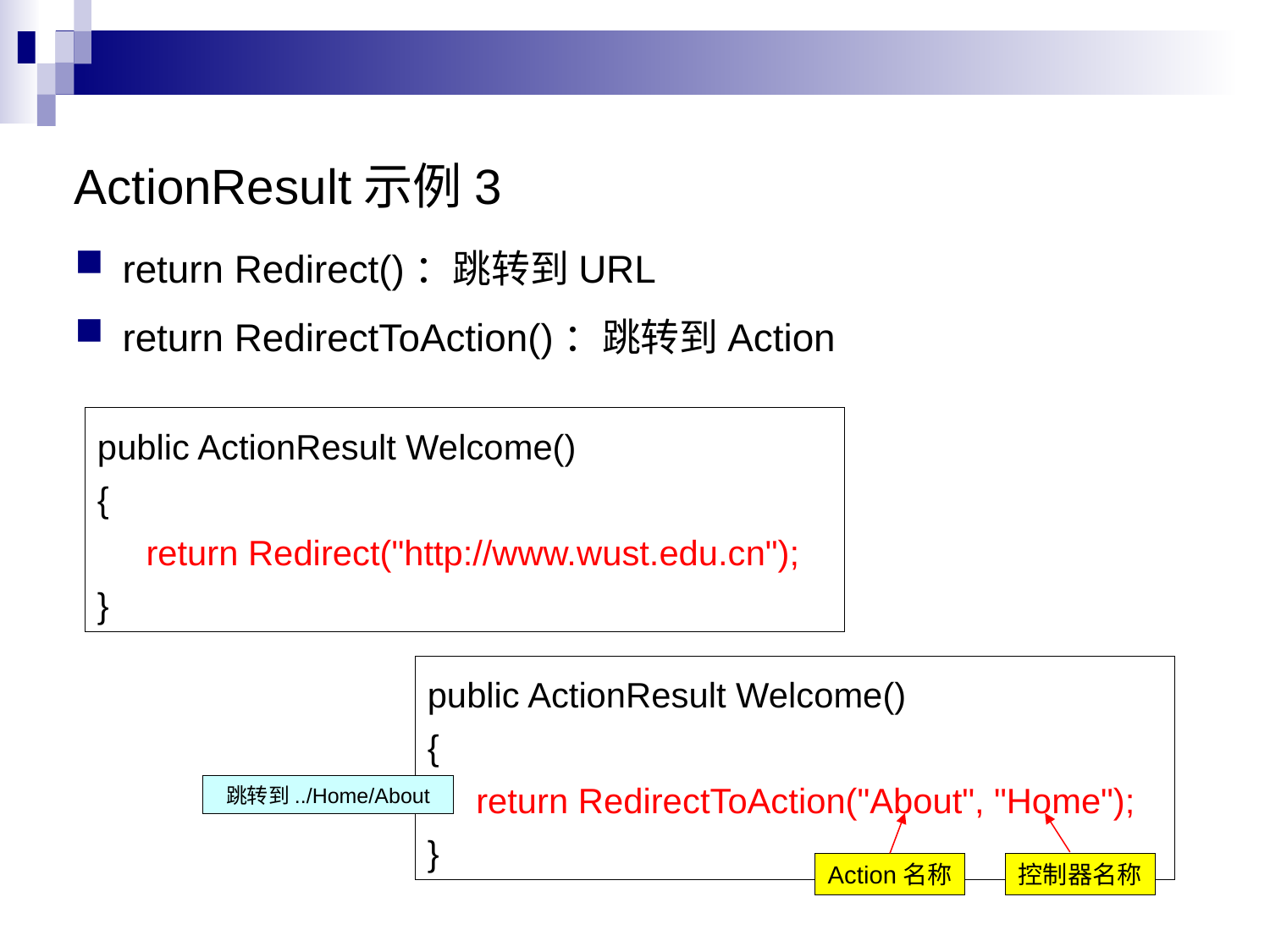

ActionResult示例3
return Redirect()：跳转到URL
return RedirectToAction()：跳转到Action
public ActionResult Welcome()
{
     return Redirect("http://www.wust.edu.cn");
}
public ActionResult Welcome()
{
     return RedirectToAction("About", "Home");
}
跳转到../Home/About
Action名称
控制器名称